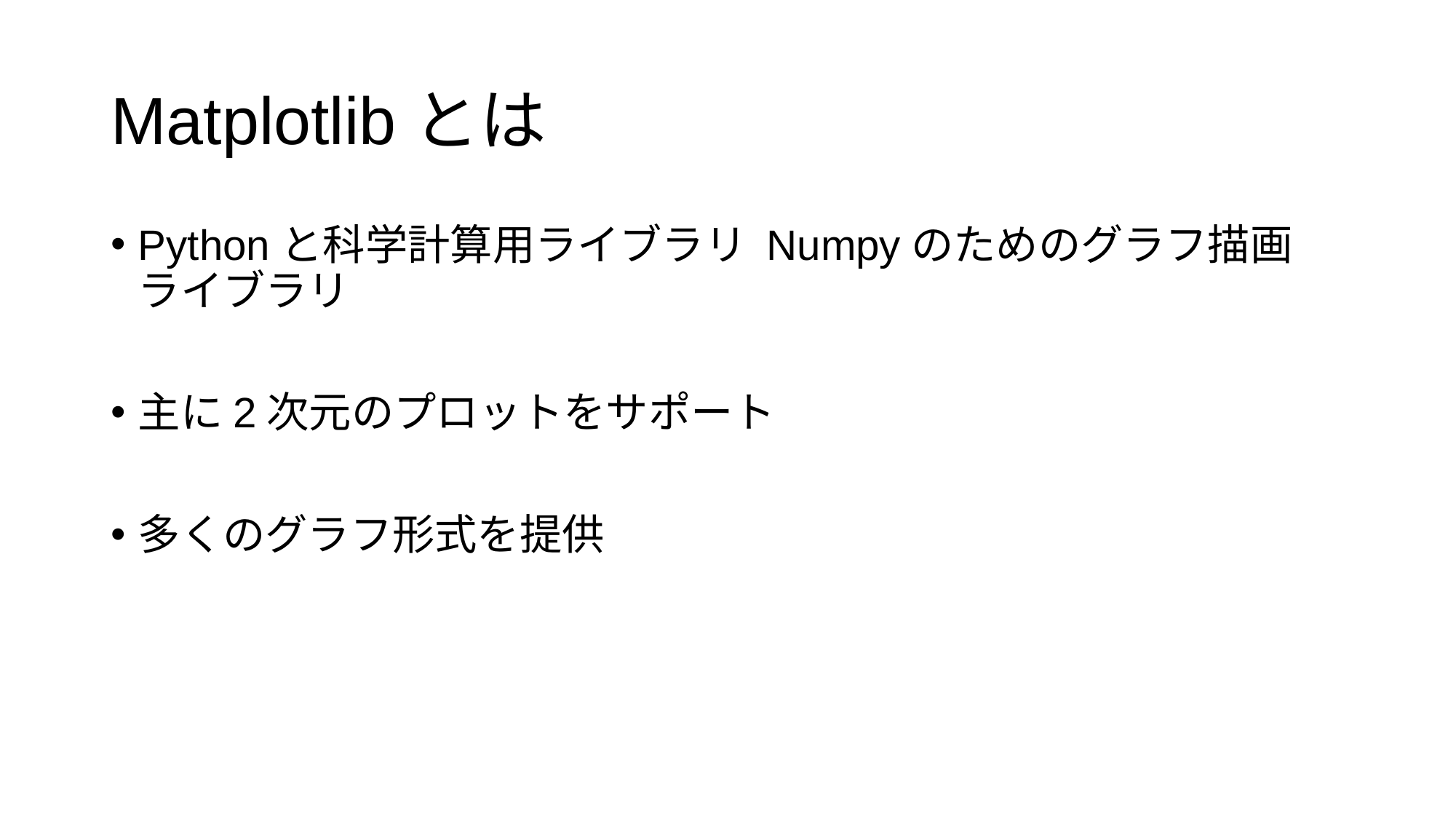

# Matplotlibとは
Pythonと科学計算用ライブラリ Numpyのためのグラフ描画　ライブラリ

主に2次元のプロットをサポート

多くのグラフ形式を提供